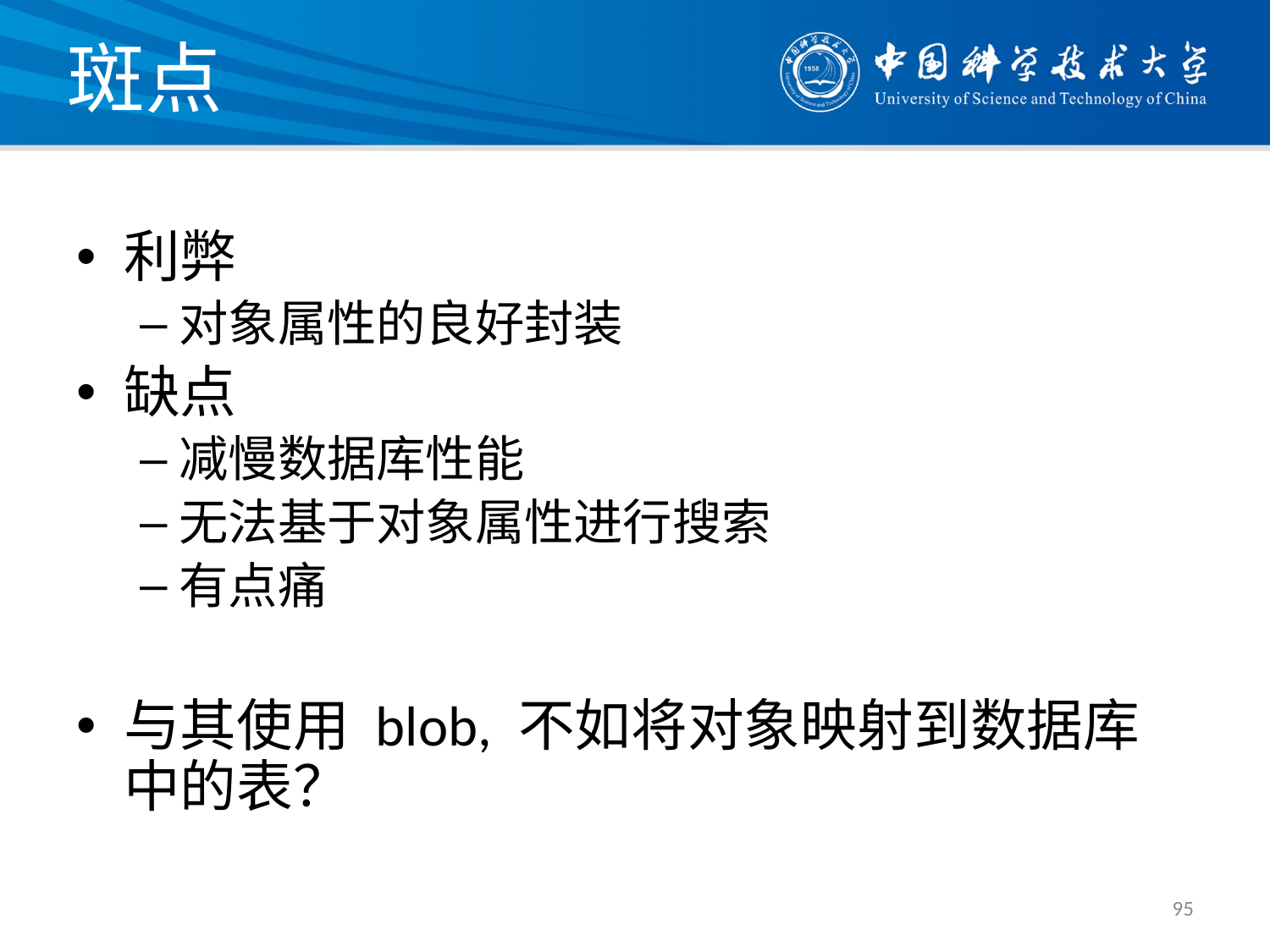

# 斑点
利弊
对象属性的良好封装
缺点
减慢数据库性能
无法基于对象属性进行搜索
有点痛

与其使用 blob, 不如将对象映射到数据库中的表？
95